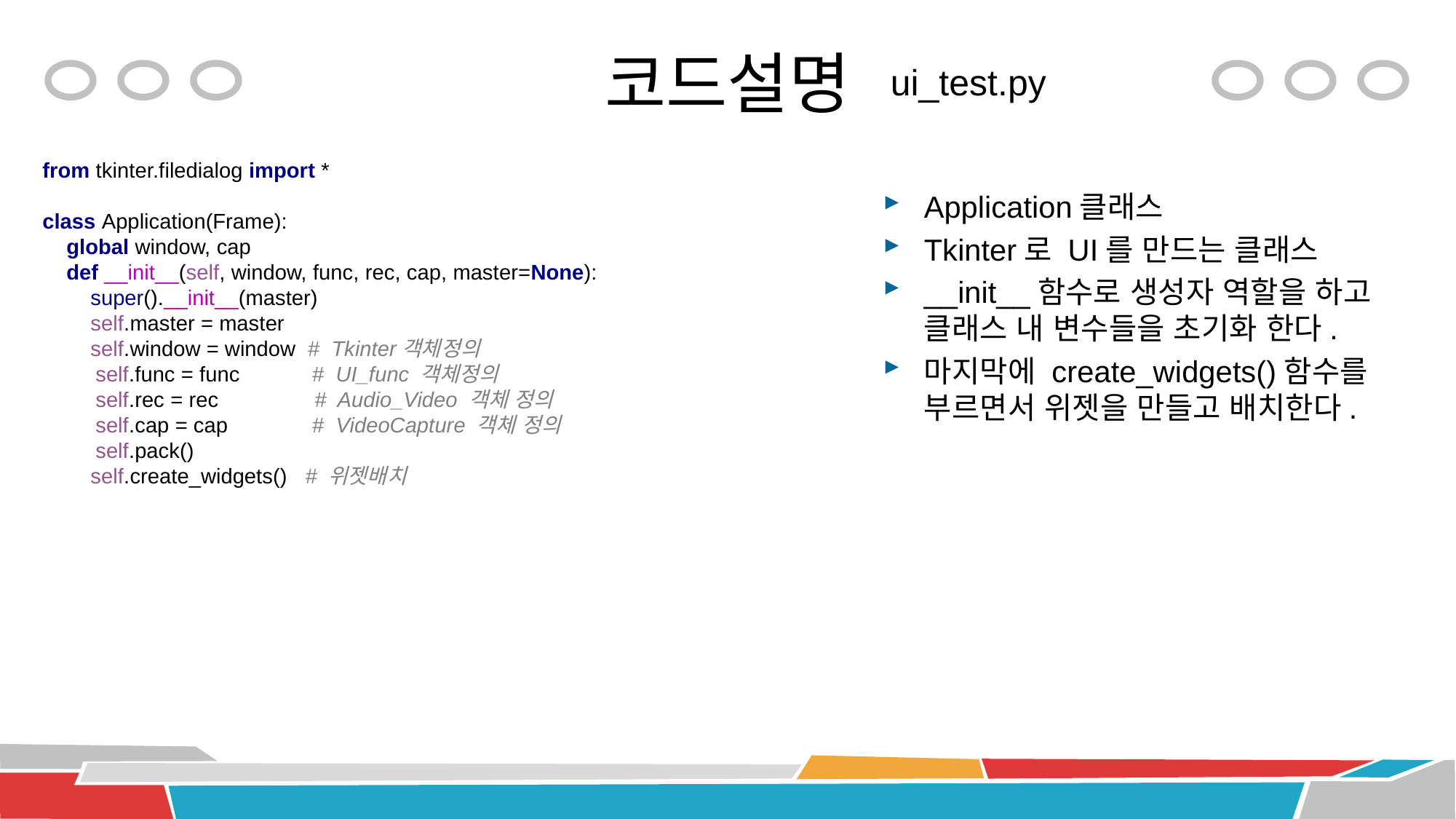

# 코드설명
ui_test.py
from tkinter.filedialog import *
class Application(Frame):
    global window, cap
    def __init__(self, window, func, rec, cap, master=None):
        super().__init__(master)
        self.master = master
        self.window = window  #  Tkinter객체정의
        self.func = func            #  UI_func 객체정의
        self.rec = rec                #  Audio_Video 객체 정의
        self.cap = cap              #  VideoCapture 객체 정의
        self.pack()
        self.create_widgets()   # 위젯배치
Application클래스
Tkinter로 UI를 만드는 클래스
__init__함수로 생성자 역할을 하고 클래스 내 변수들을 초기화 한다.
마지막에 create_widgets()함수를 부르면서 위젯을 만들고 배치한다.